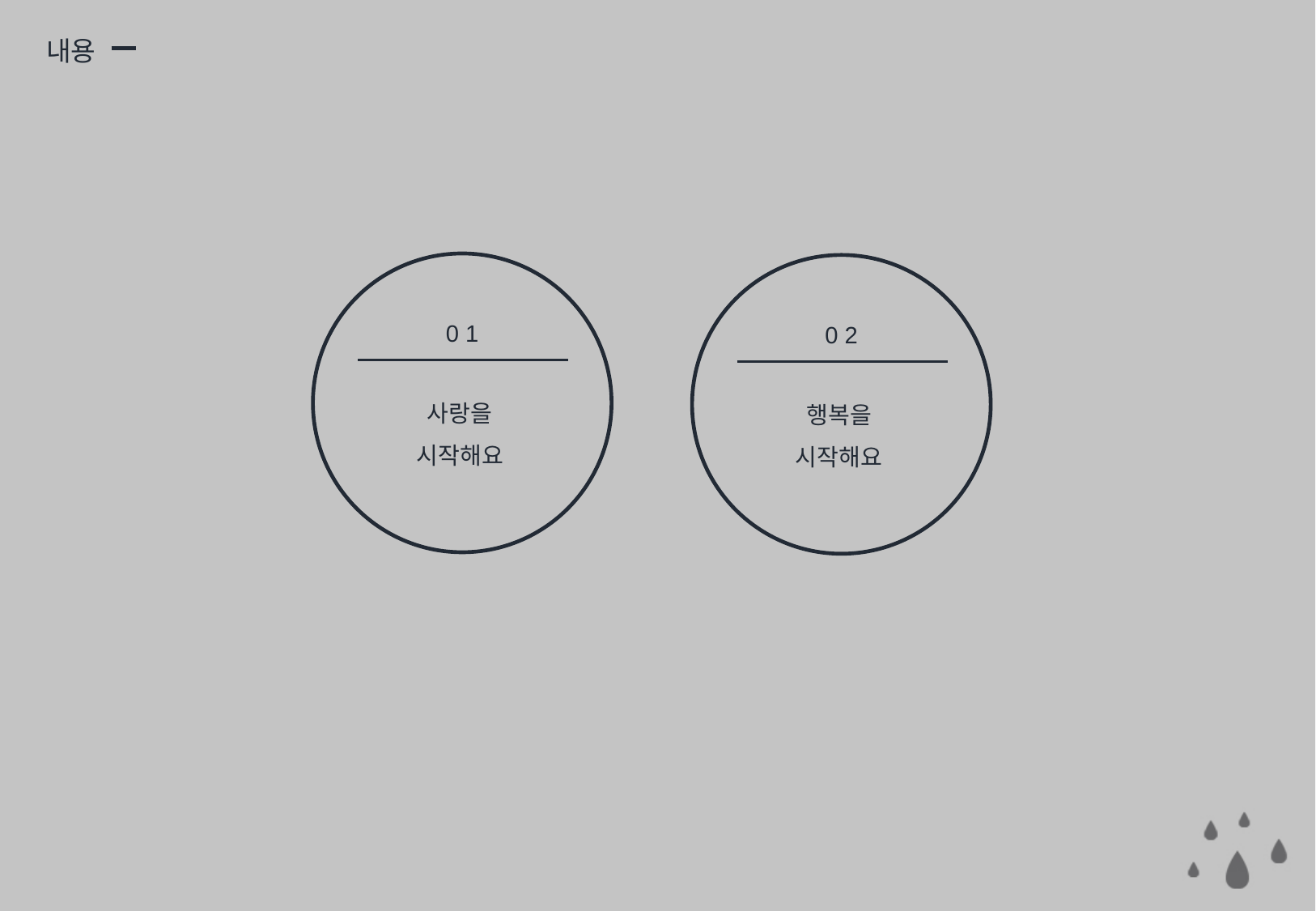

내용

0 1
0 2
사랑을
시작해요
행복을
시작해요